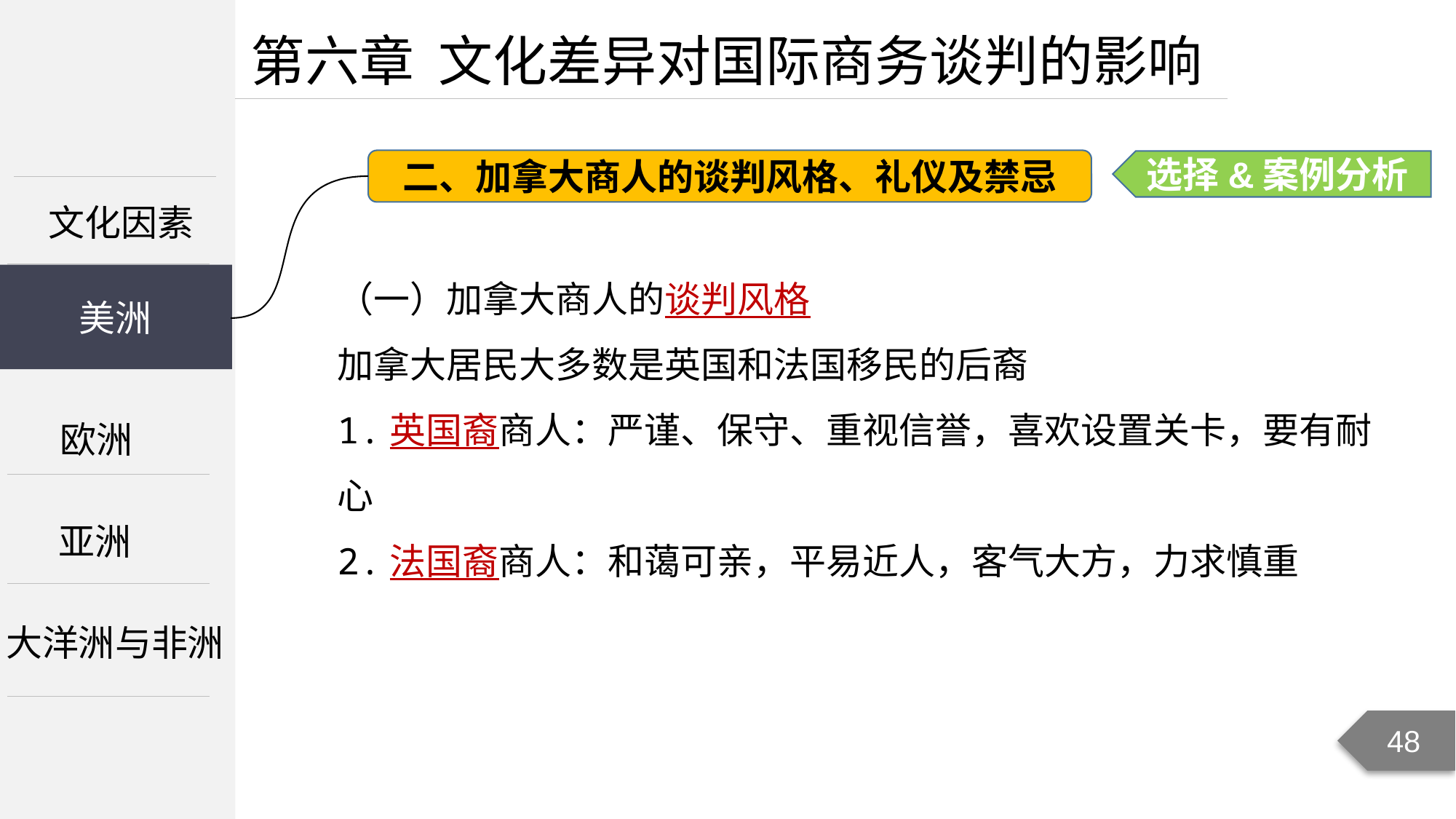

第六章  文化差异对国际商务谈判的影响
二、加拿大商人的谈判风格、礼仪及禁忌
选择&案例分析
文化因素
（一）加拿大商人的谈判风格
加拿大居民大多数是英国和法国移民的后裔
1.英国裔商人：严谨、保守、重视信誉，喜欢设置关卡，要有耐心
2.法国裔商人：和蔼可亲，平易近人，客气大方，力求慎重
美洲
美洲
欧洲
亚洲
大洋洲与非洲
48